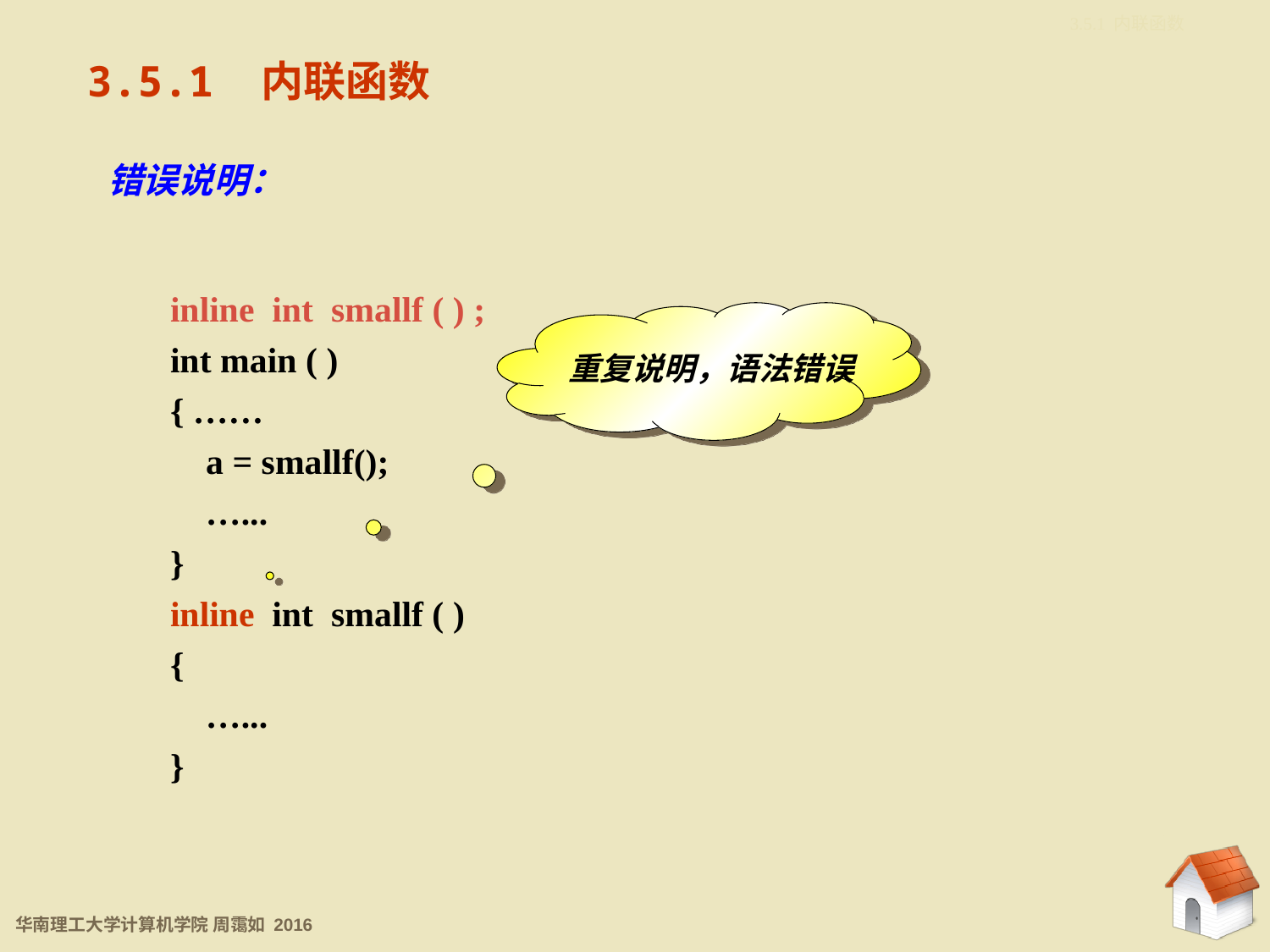

3.5.1 内联函数
3.5.1	内联函数
错误说明：
inline  int  smallf ( ) ;
int main ( )
{ ……
    a = smallf();
    …...
}
inline  int  smallf ( )
{
    …...
}
重复说明，语法错误